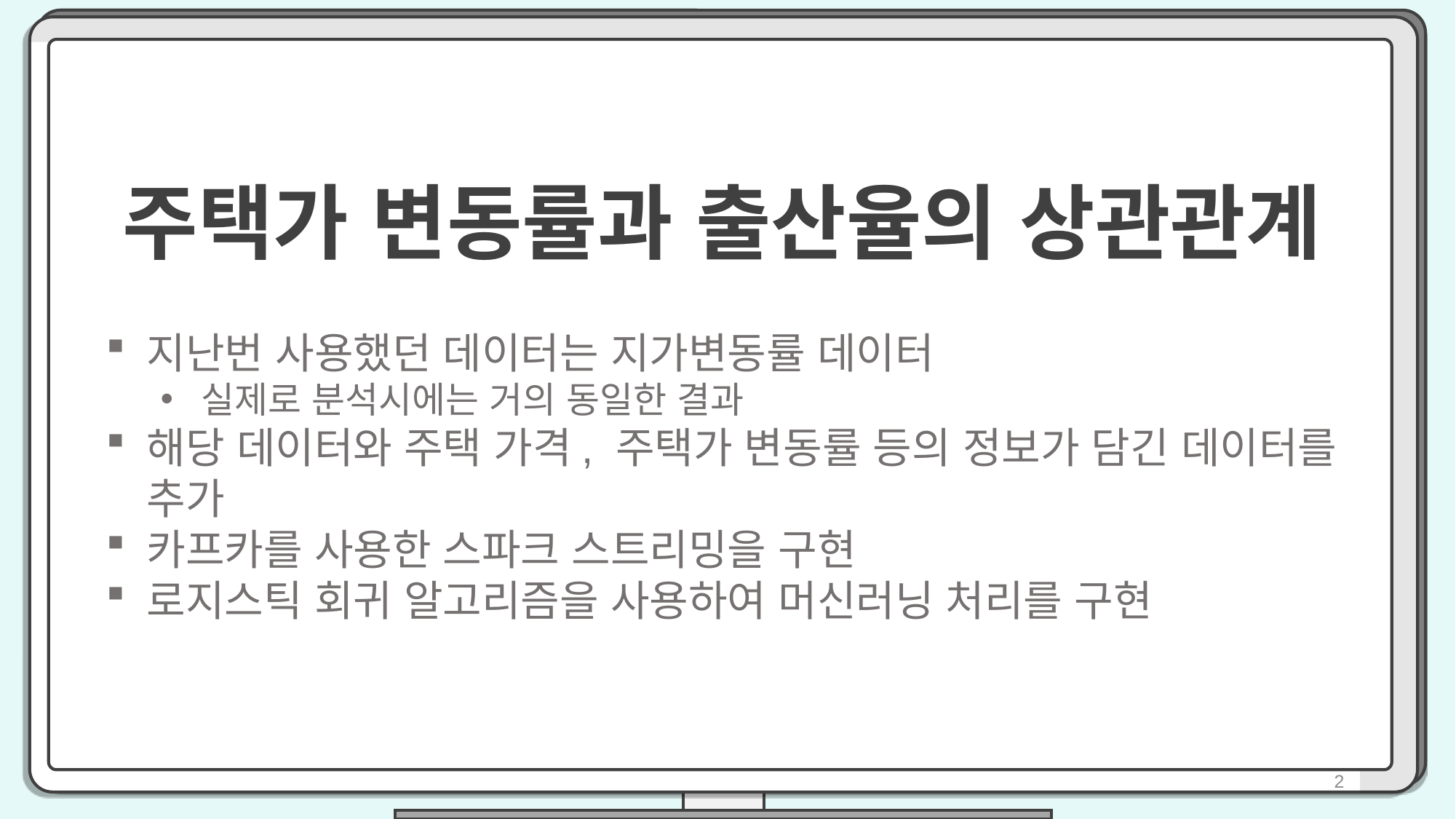

주택가 변동률과 출산율의 상관관계
지난번 사용했던 데이터는 지가변동률 데이터
실제로 분석시에는 거의 동일한 결과
해당 데이터와 주택 가격, 주택가 변동률 등의 정보가 담긴 데이터를 추가
카프카를 사용한 스파크 스트리밍을 구현
로지스틱 회귀 알고리즘을 사용하여 머신러닝 처리를 구현
2